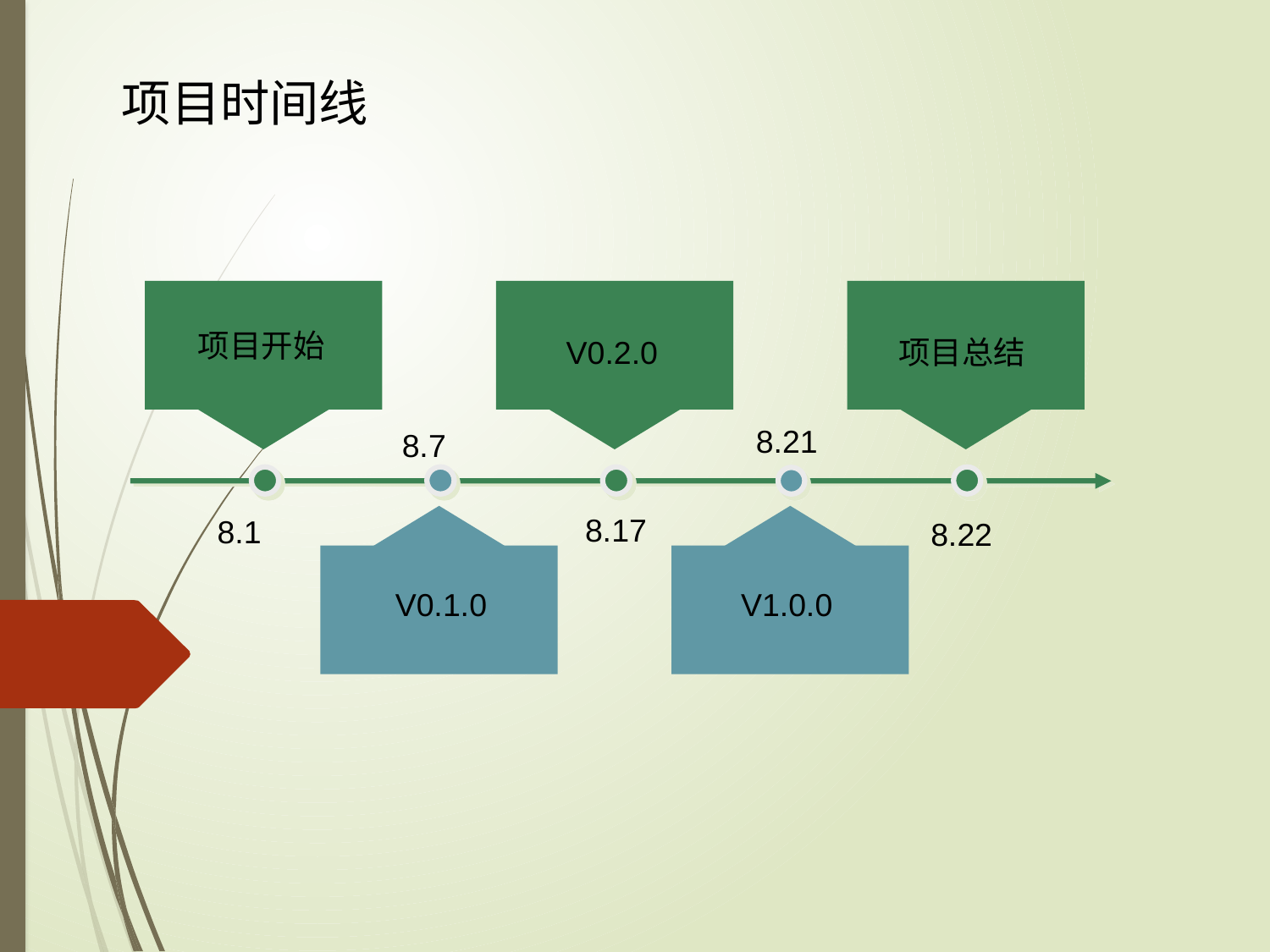

项目时间线
点击添加文本

项目开始
V0.2.0
项目总结
8.21
8.7
点击添加文本

8.17
8.1

8.22
V0.1.0
V1.0.0
点击添加文本
点击添加文本